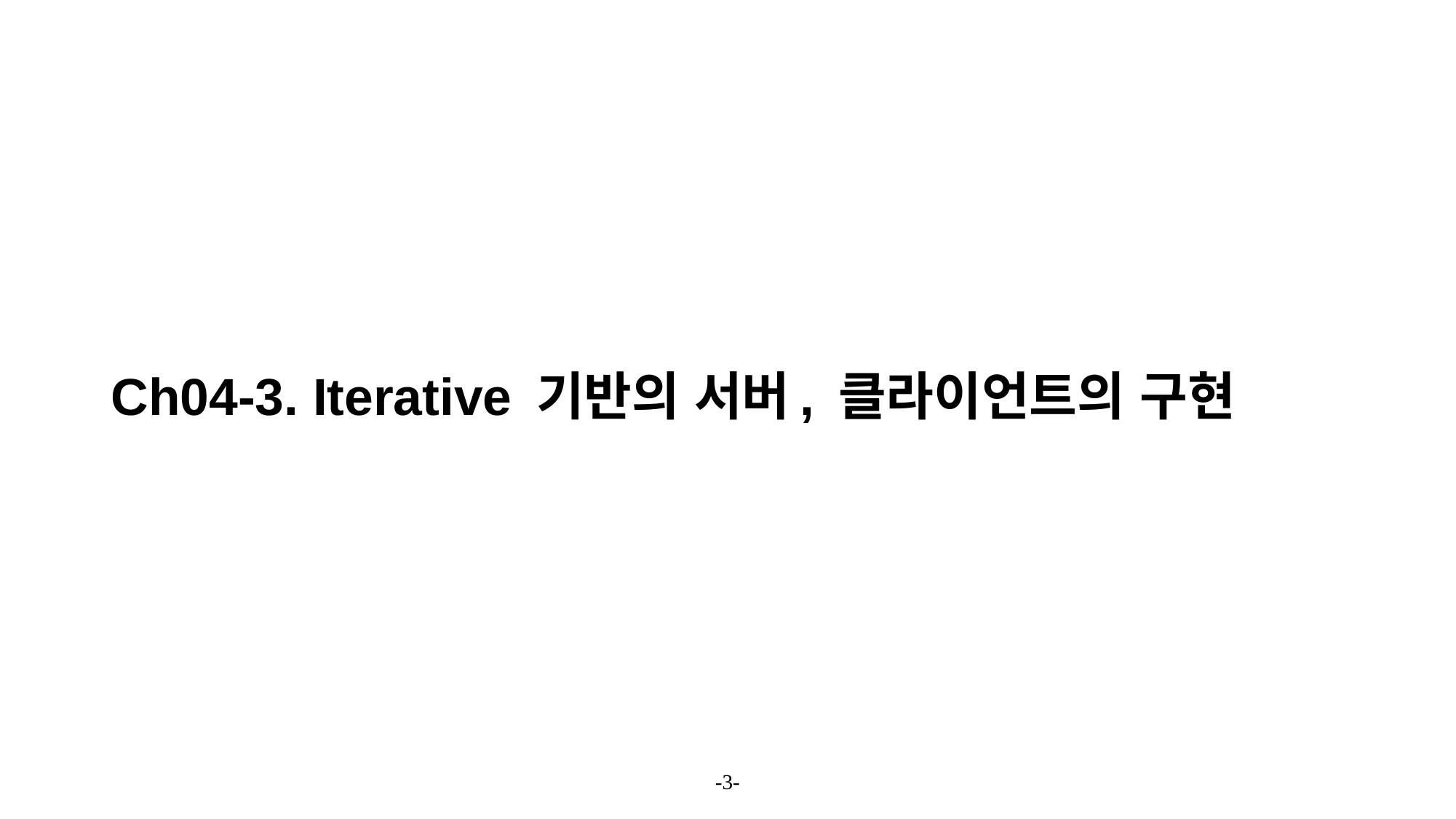

# Ch04-3. Iterative 기반의 서버, 클라이언트의 구현
-3-